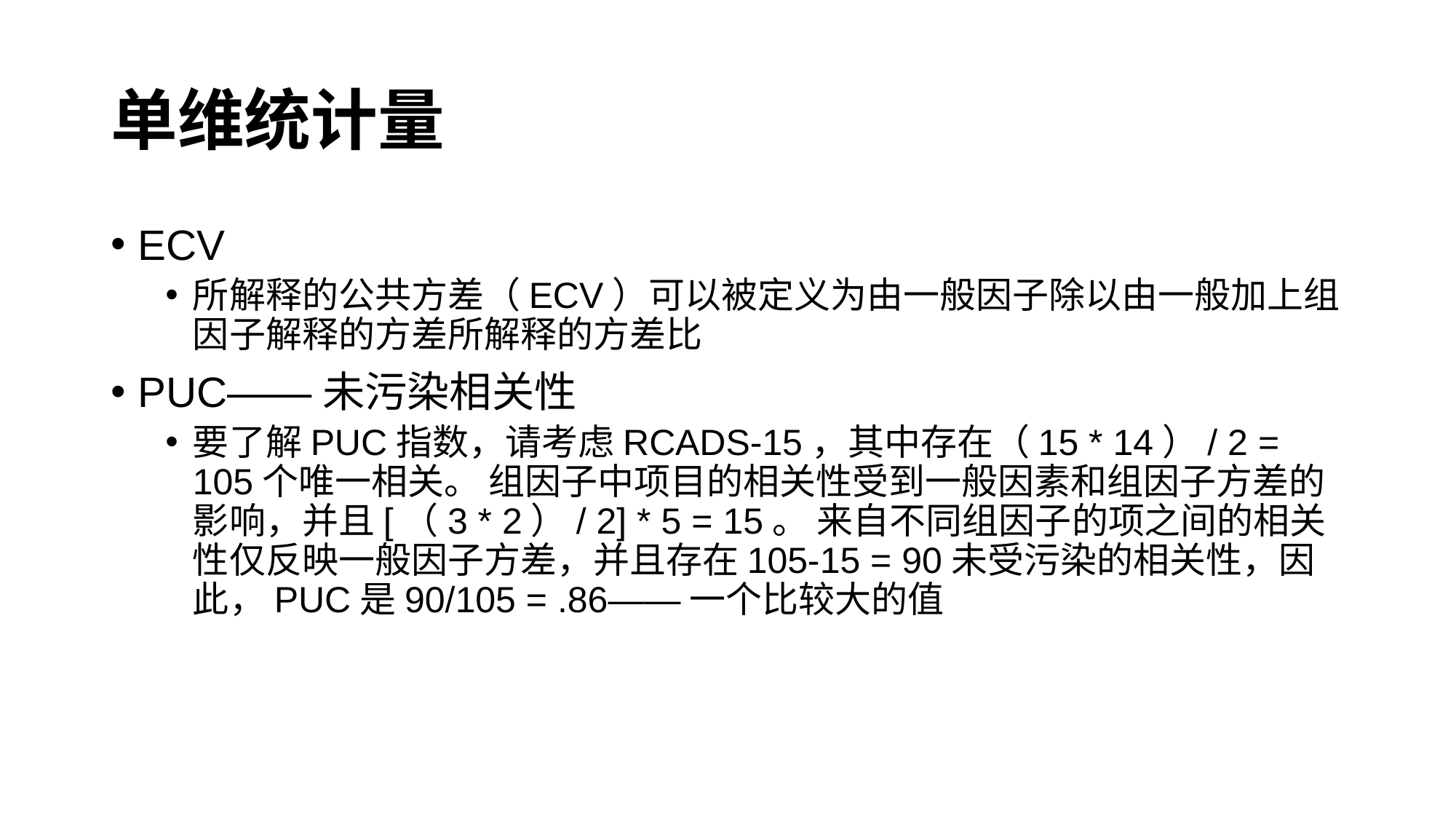

# 单维统计量
ECV
所解释的公共方差（ECV）可以被定义为由一般因子除以由一般加上组因子解释的方差所解释的方差比
PUC——未污染相关性
要了解PUC指数，请考虑RCADS-15，其中存在（15 * 14）/ 2 = 105个唯一相关。 组因子中项目的相关性受到一般因素和组因子方差的影响，并且[（3 * 2）/ 2] * 5 = 15。 来自不同组因子的项之间的相关性仅反映一般因子方差，并且存在105-15 = 90未受污染的相关性，因此，PUC是90/105 = .86——一个比较大的值